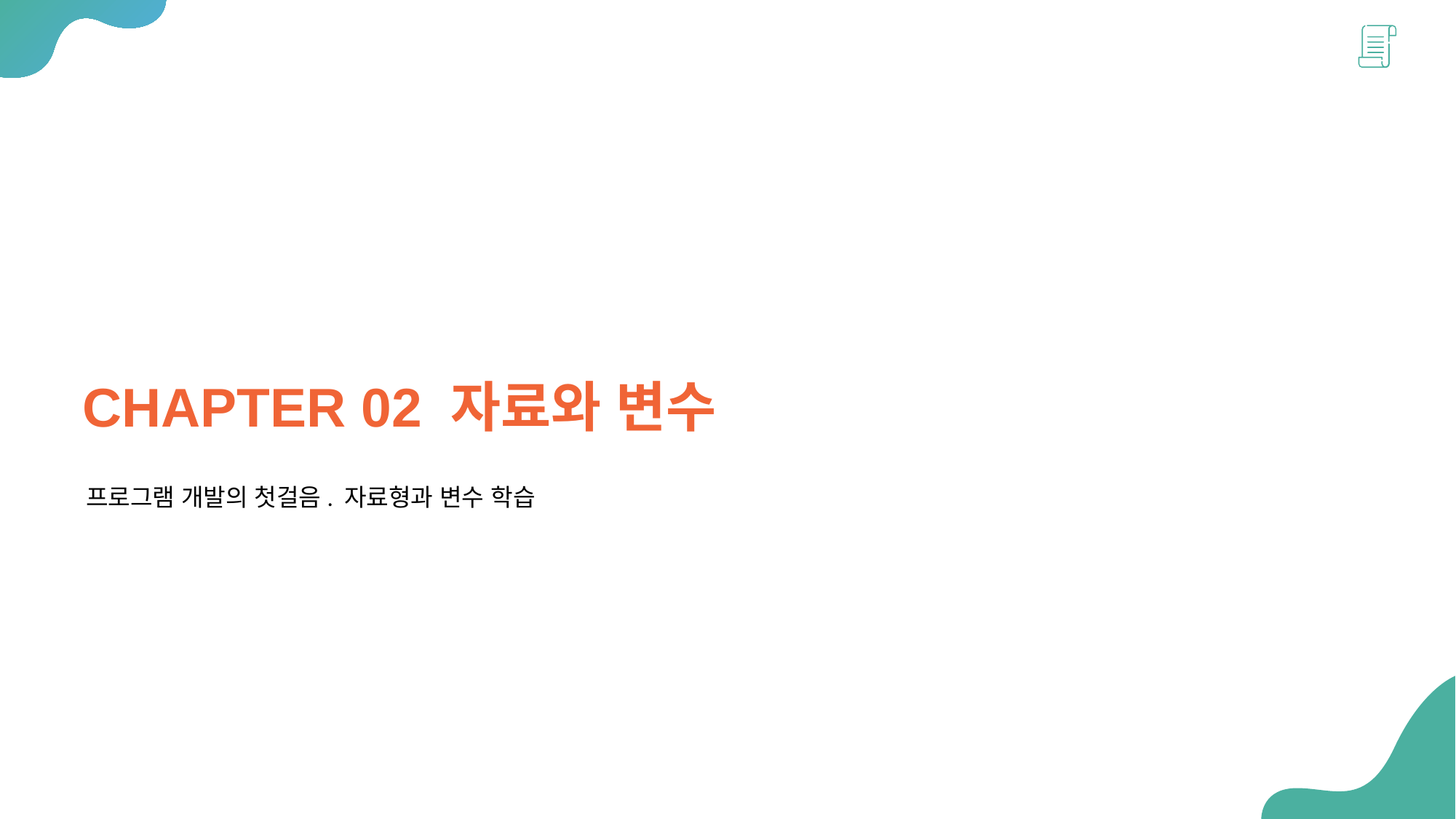

CHAPTER 02 자료와 변수
프로그램 개발의 첫걸음. 자료형과 변수 학습